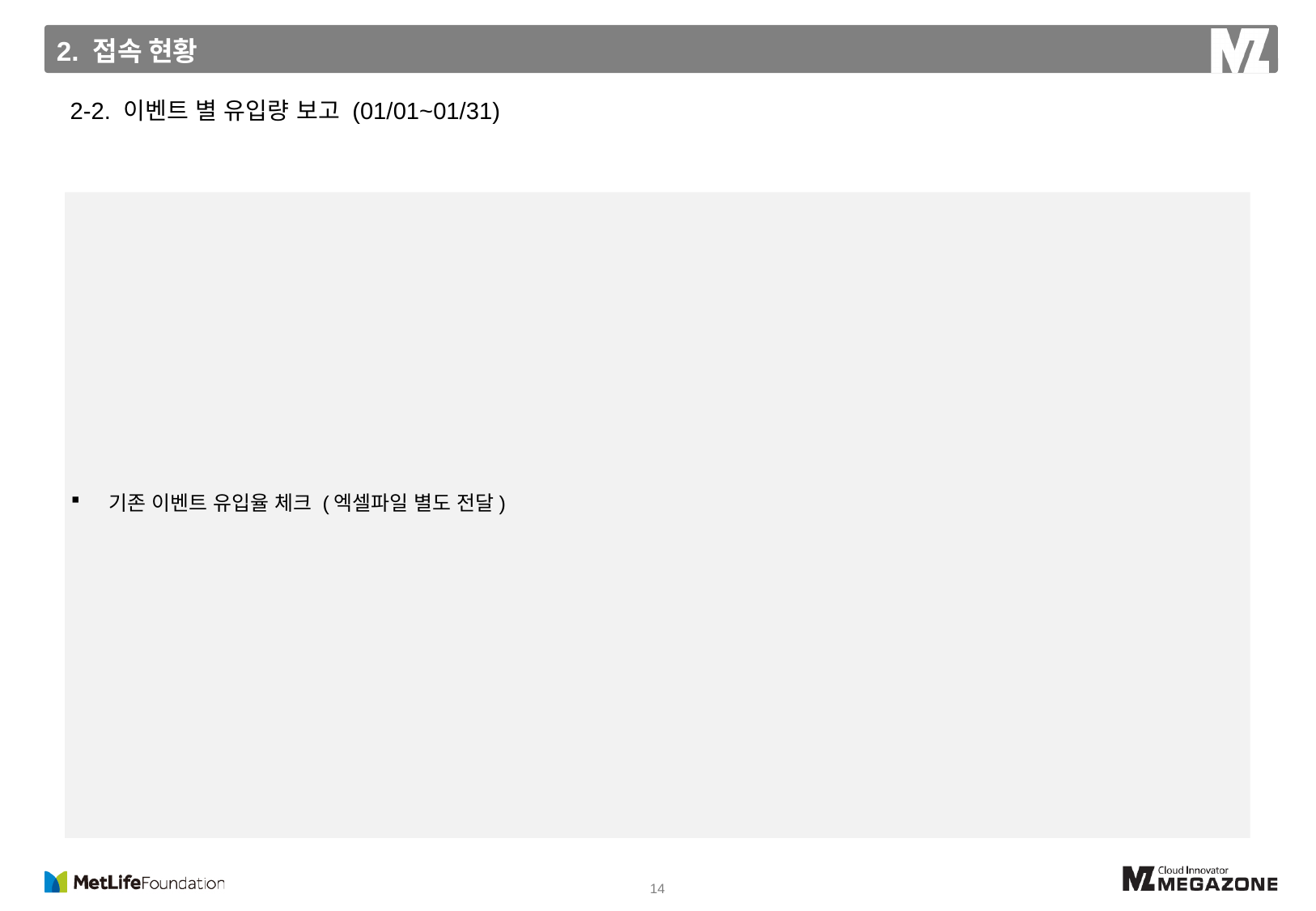

2. 접속 현황
2-2. 이벤트 별 유입량 보고 (01/01~01/31)

기존 이벤트 유입율 체크 (엑셀파일 별도 전달)
14